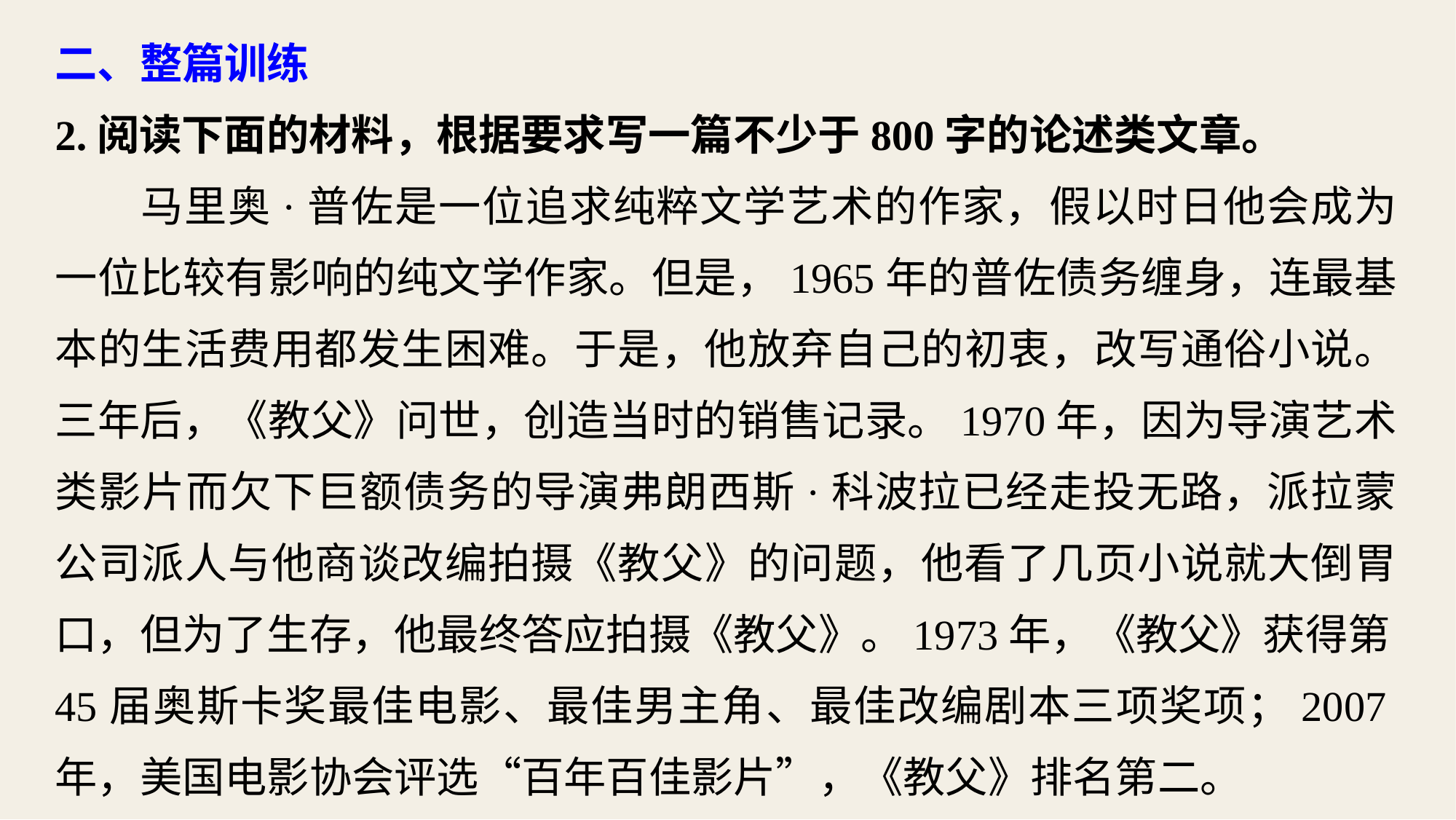

二、整篇训练
2.阅读下面的材料，根据要求写一篇不少于800字的论述类文章。
马里奥·普佐是一位追求纯粹文学艺术的作家，假以时日他会成为一位比较有影响的纯文学作家。但是，1965年的普佐债务缠身，连最基本的生活费用都发生困难。于是，他放弃自己的初衷，改写通俗小说。三年后，《教父》问世，创造当时的销售记录。1970年，因为导演艺术类影片而欠下巨额债务的导演弗朗西斯·科波拉已经走投无路，派拉蒙公司派人与他商谈改编拍摄《教父》的问题，他看了几页小说就大倒胃口，但为了生存，他最终答应拍摄《教父》。1973年，《教父》获得第45届奥斯卡奖最佳电影、最佳男主角、最佳改编剧本三项奖项；2007年，美国电影协会评选“百年百佳影片”，《教父》排名第二。